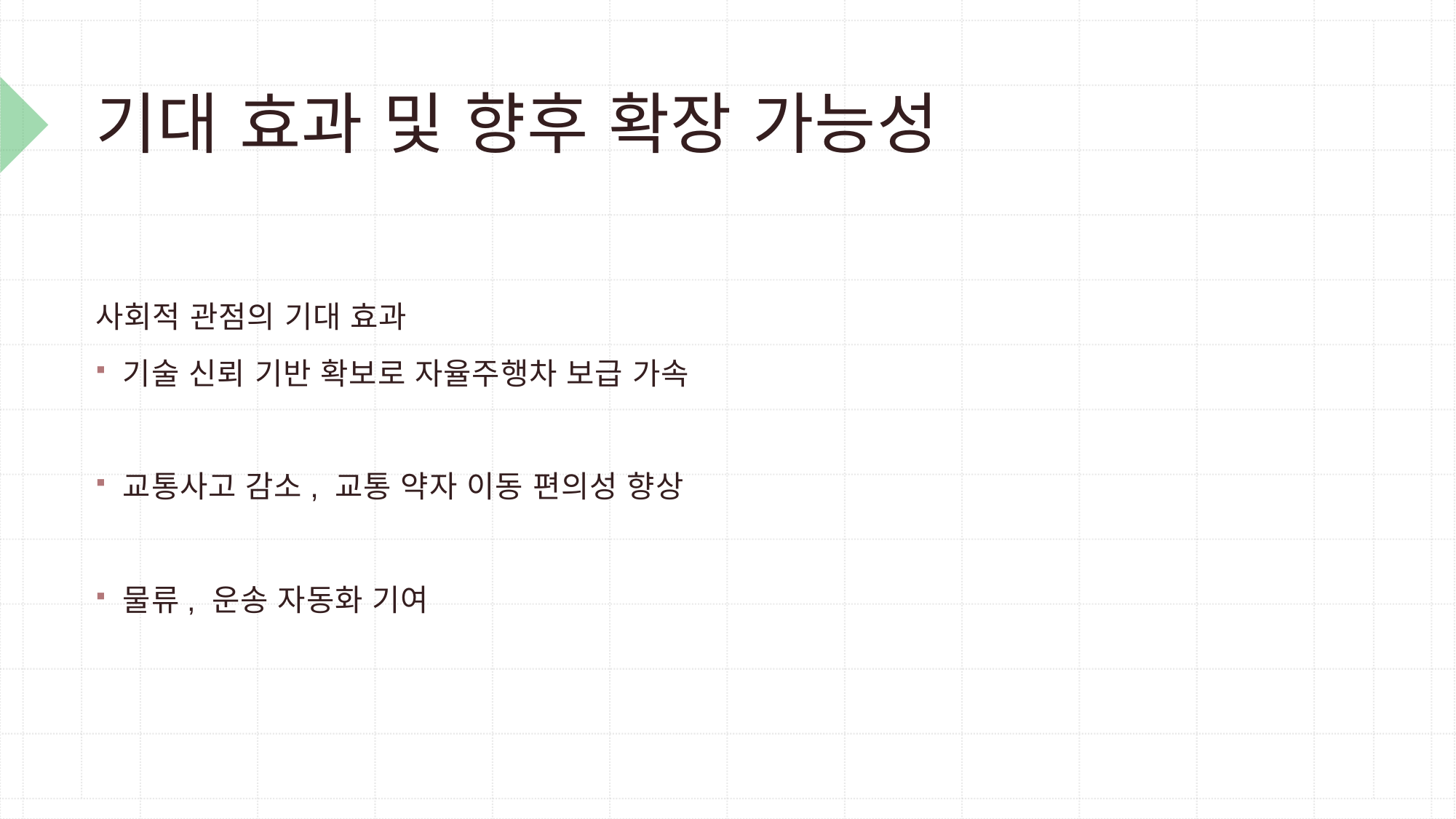

# 기대 효과 및 향후 확장 가능성
사회적 관점의 기대 효과
기술 신뢰 기반 확보로 자율주행차 보급 가속

교통사고 감소, 교통 약자 이동 편의성 향상

물류, 운송 자동화 기여